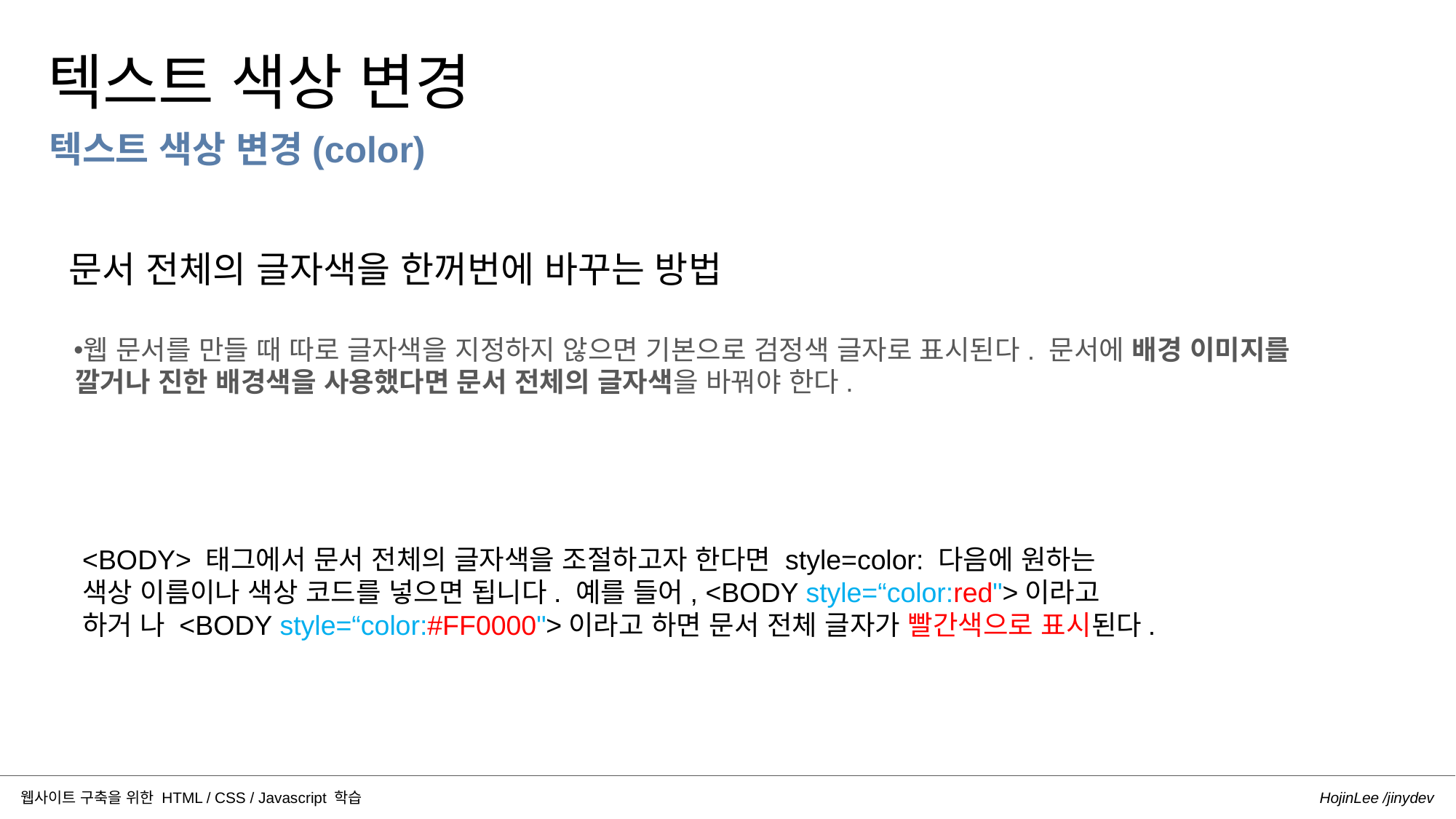

텍스트 색상 변경
텍스트 색상 변경(color)
문서 전체의 글자색을 한꺼번에 바꾸는 방법
1
웹 문서를 만들 때 따로 글자색을 지정하지 않으면 기본으로 검정색 글자로 표시된다. 문서에 배경 이미지를 깔거나 진한 배경색을 사용했다면 문서 전체의 글자색을 바꿔야 한다.
<BODY> 태그에서 문서 전체의 글자색을 조절하고자 한다면 style=color: 다음에 원하는 색상 이름이나 색상 코드를 넣으면 됩니다. 예를 들어, <BODY style=“color:red">이라고 하거 나 <BODY style=“color:#FF0000">이라고 하면 문서 전체 글자가 빨간색으로 표시된다.
HojinLee /jinydev
웹사이트 구축을 위한 HTML / CSS / Javascript 학습